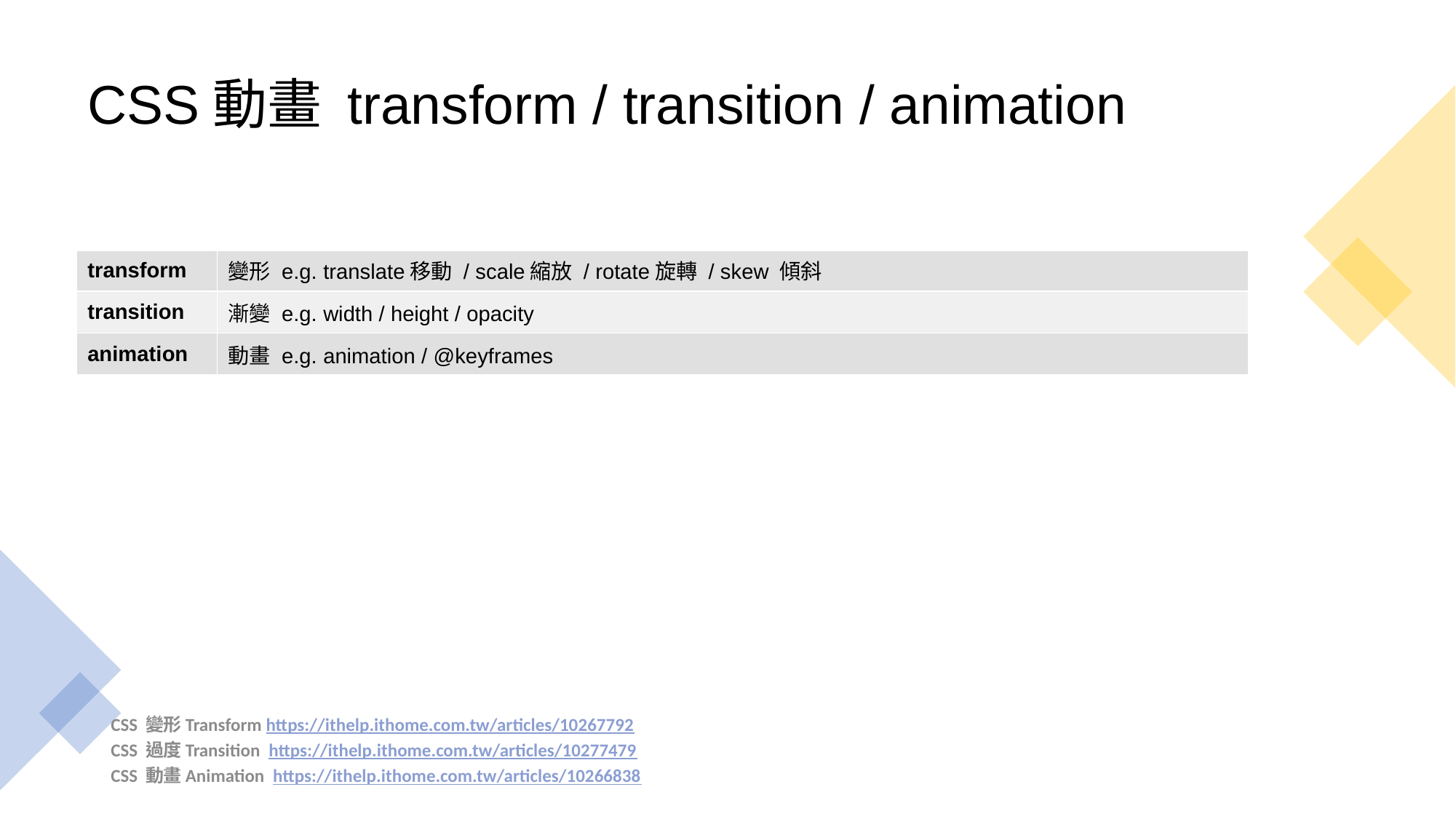

# CSS動畫 transform / transition / animation

|  |  |
| --- | --- |
| transform | 變形 e.g. translate移動 / scale縮放 / rotate旋轉 / skew 傾斜 |
| transition | 漸變 e.g. width / height / opacity |
| animation | 動畫 e.g. animation / @keyframes |

CSS 變形Transform https://ithelp.ithome.com.tw/articles/10267792
CSS 過度Transition  https://ithelp.ithome.com.tw/articles/10277479
CSS 動畫Animation  https://ithelp.ithome.com.tw/articles/10266838